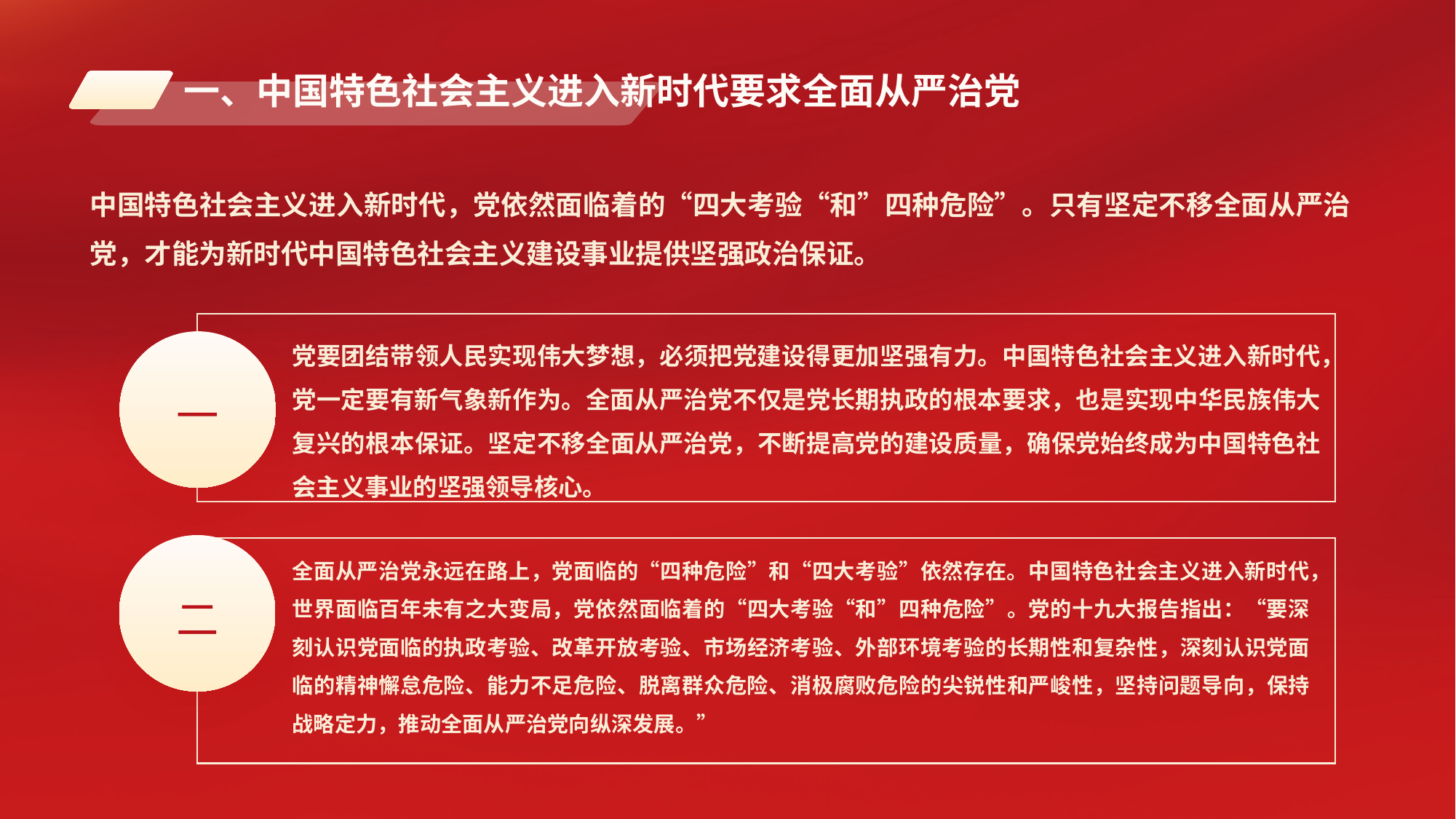

一、中国特色社会主义进入新时代要求全面从严治党

中国特色社会主义进入新时代，党依然面临着的“四大考验“和”四种危险”。只有坚定不移全面从严治党，才能为新时代中国特色社会主义建设事业提供坚强政治保证。

党要团结带领人民实现伟大梦想，必须把党建设得更加坚强有力。中国特色社会主义进入新时代，党一定要有新气象新作为。全面从严治党不仅是党长期执政的根本要求，也是实现中华民族伟大复兴的根本保证。坚定不移全面从严治党，不断提高党的建设质量，确保党始终成为中国特色社会主义事业的坚强领导核心。

一

二

全面从严治党永远在路上，党面临的“四种危险”和“四大考验”依然存在。中国特色社会主义进入新时代，世界面临百年未有之大变局，党依然面临着的“四大考验“和”四种危险”。党的十九大报告指出：“要深刻认识党面临的执政考验、改革开放考验、市场经济考验、外部环境考验的长期性和复杂性，深刻认识党面临的精神懈怠危险、能力不足危险、脱离群众危险、消极腐败危险的尖锐性和严峻性，坚持问题导向，保持战略定力，推动全面从严治党向纵深发展。”